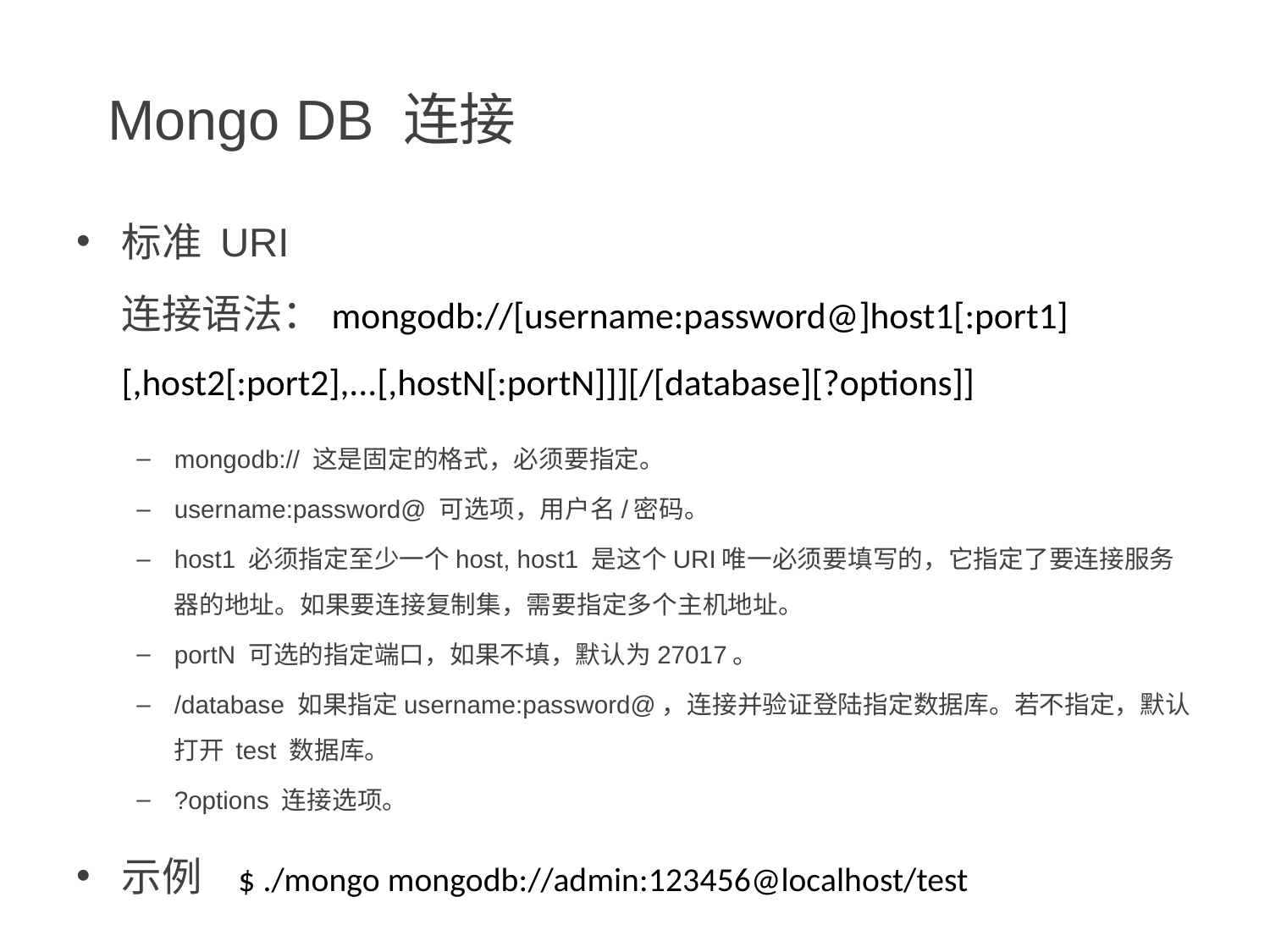

# Mongo DB 连接
标准 URI 连接语法：mongodb://[username:password@]host1[:port1][,host2[:port2],...[,hostN[:portN]]][/[database][?options]]
mongodb:// 这是固定的格式，必须要指定。
username:password@ 可选项，用户名/密码。
host1 必须指定至少一个host, host1 是这个URI唯一必须要填写的，它指定了要连接服务器的地址。如果要连接复制集，需要指定多个主机地址。
portN 可选的指定端口，如果不填，默认为27017。
/database 如果指定username:password@，连接并验证登陆指定数据库。若不指定，默认打开 test 数据库。
?options 连接选项。
示例   $ ./mongo mongodb://admin:123456@localhost/test